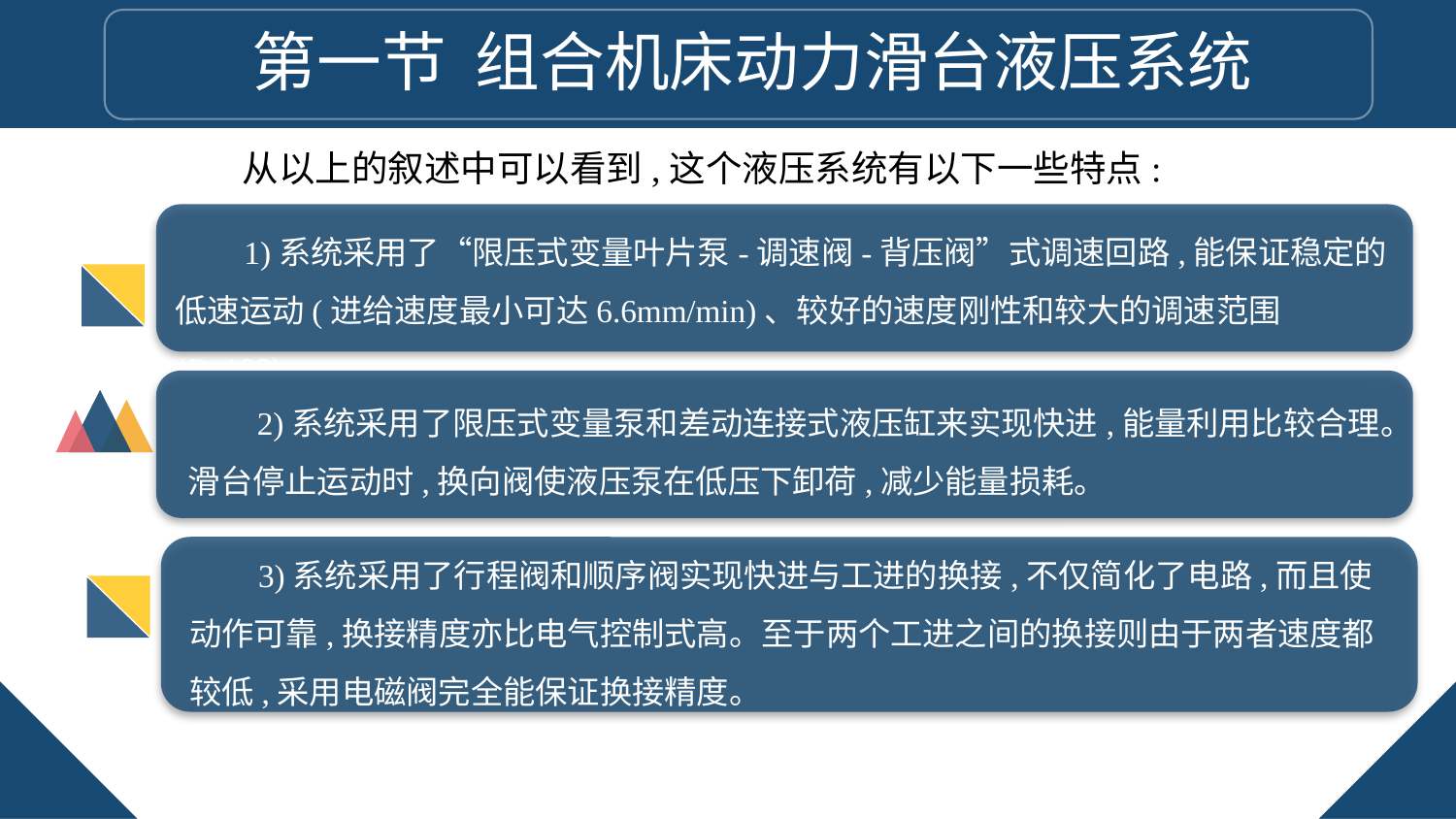

第一节  组合机床动力滑台液压系统
从以上的叙述中可以看到,这个液压系统有以下一些特点:

1)系统采用了“限压式变量叶片泵-调速阀-背压阀”式调速回路,能保证稳定的低速运动(进给速度最小可达6.6mm/min)、较好的速度刚性和较大的调速范围(R≈100)。

2)系统采用了限压式变量泵和差动连接式液压缸来实现快进,能量利用比较合理。滑台停止运动时,换向阀使液压泵在低压下卸荷,减少能量损耗。

3)系统采用了行程阀和顺序阀实现快进与工进的换接,不仅简化了电路,而且使动作可靠,换接精度亦比电气控制式高。至于两个工进之间的换接则由于两者速度都较低,采用电磁阀完全能保证换接精度。